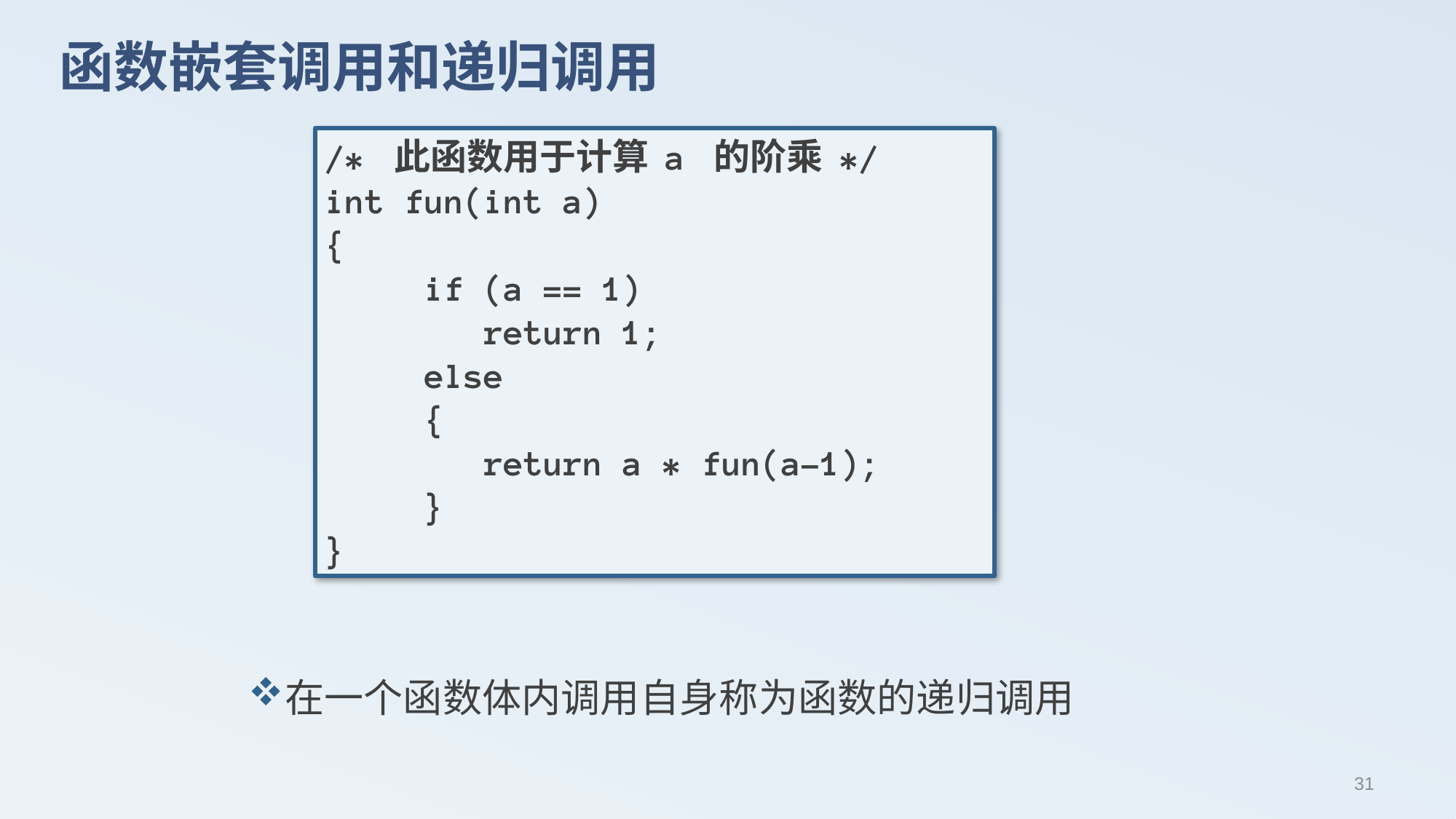

# 函数嵌套调用和递归调用
/* 此函数用于计算 a 的阶乘 */
int fun(int a)
{
     if (a == 1)
        return 1;
     else
     {
        return a * fun(a-1);
     }
}
在一个函数体内调用自身称为函数的递归调用